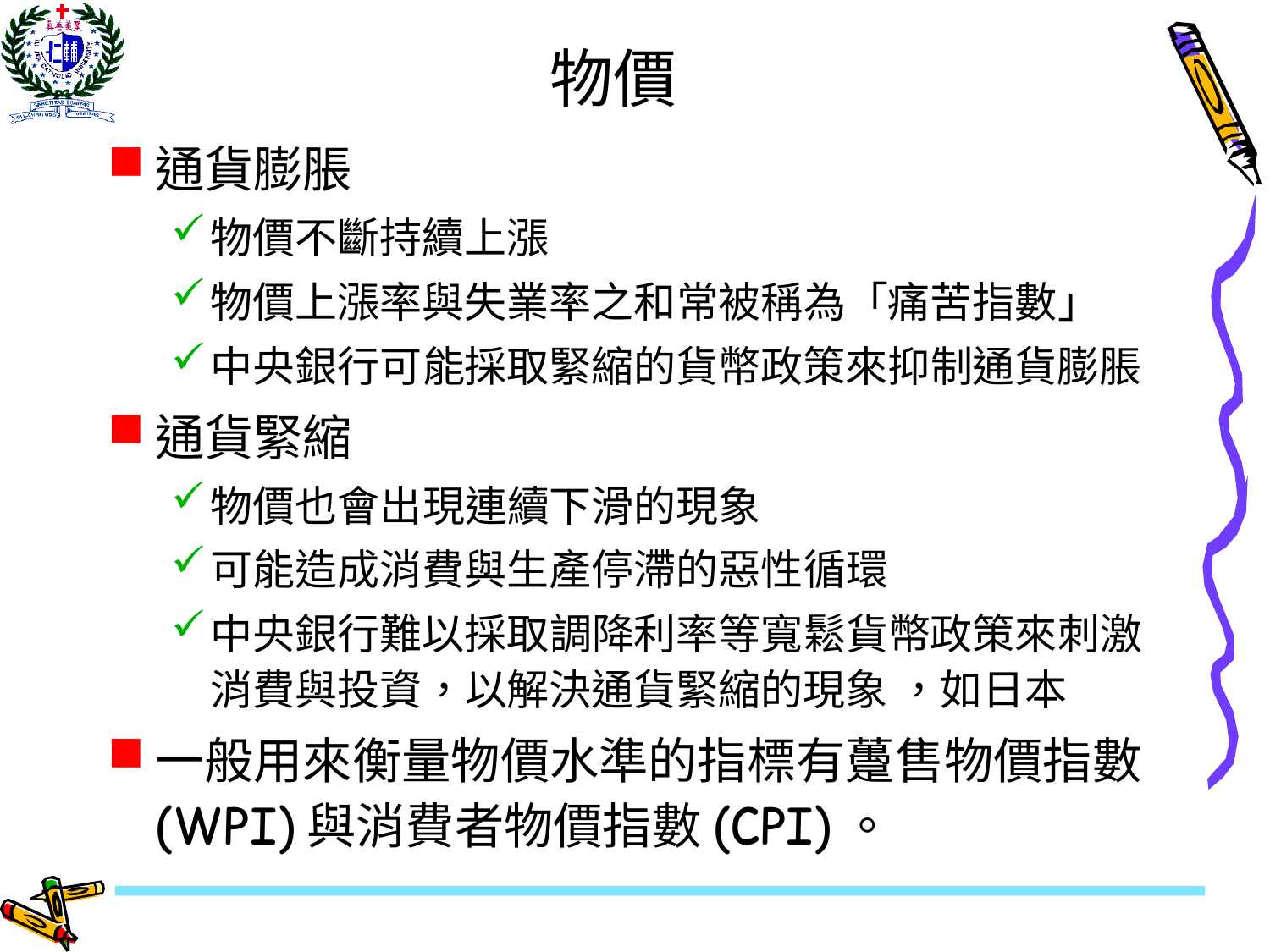

# 物價
通貨膨脹
物價不斷持續上漲
物價上漲率與失業率之和常被稱為「痛苦指數」
中央銀行可能採取緊縮的貨幣政策來抑制通貨膨脹
通貨緊縮
物價也會出現連續下滑的現象
可能造成消費與生產停滯的惡性循環
中央銀行難以採取調降利率等寬鬆貨幣政策來刺激消費與投資，以解決通貨緊縮的現象 ，如日本
一般用來衡量物價水準的指標有躉售物價指數(WPI)與消費者物價指數(CPI)。